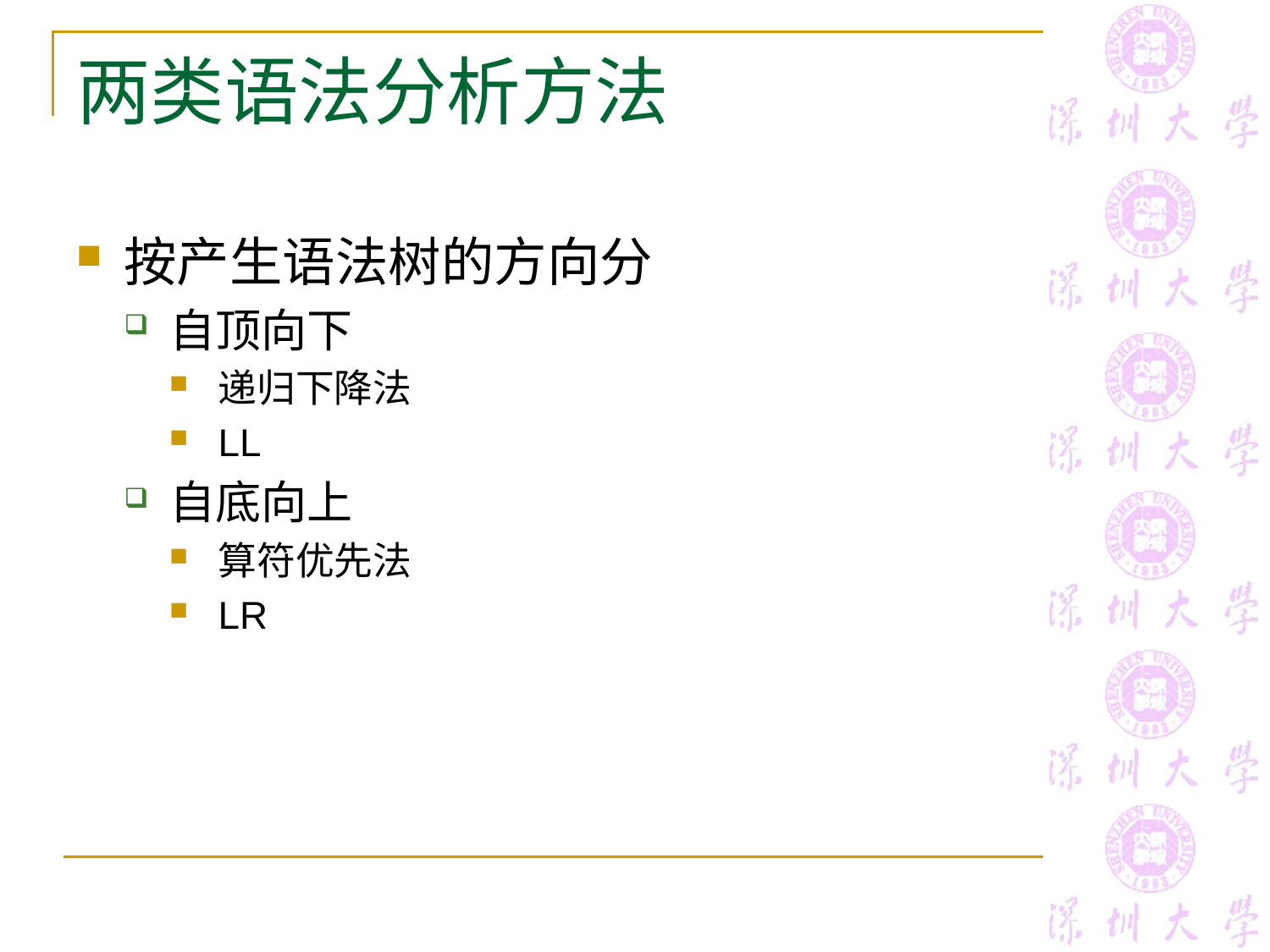

# 两类语法分析方法
按产生语法树的方向分
自顶向下
递归下降法
LL
自底向上
算符优先法
LR